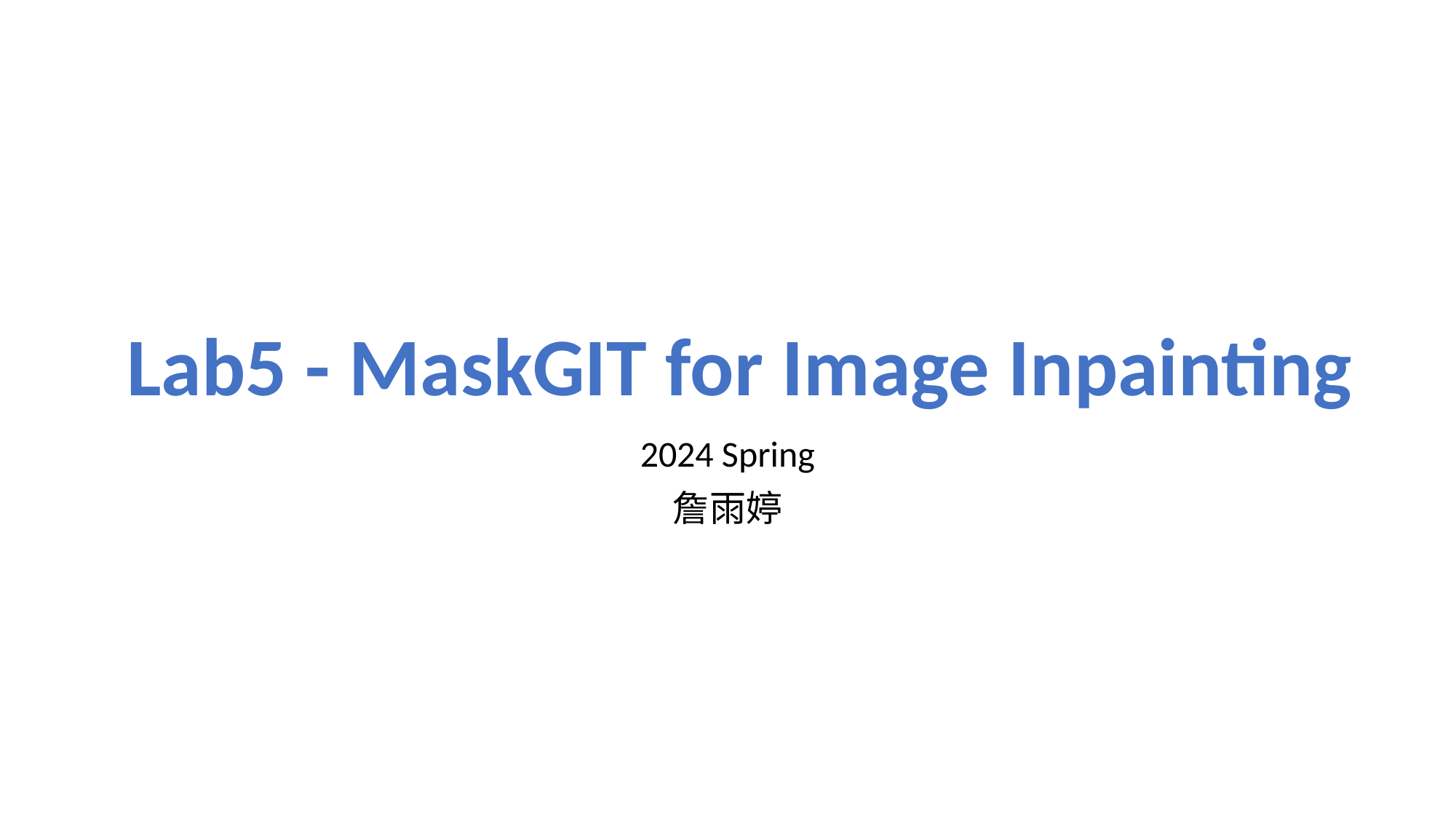

# Lab5 - MaskGIT for Image Inpainting
2024 Spring
詹雨婷